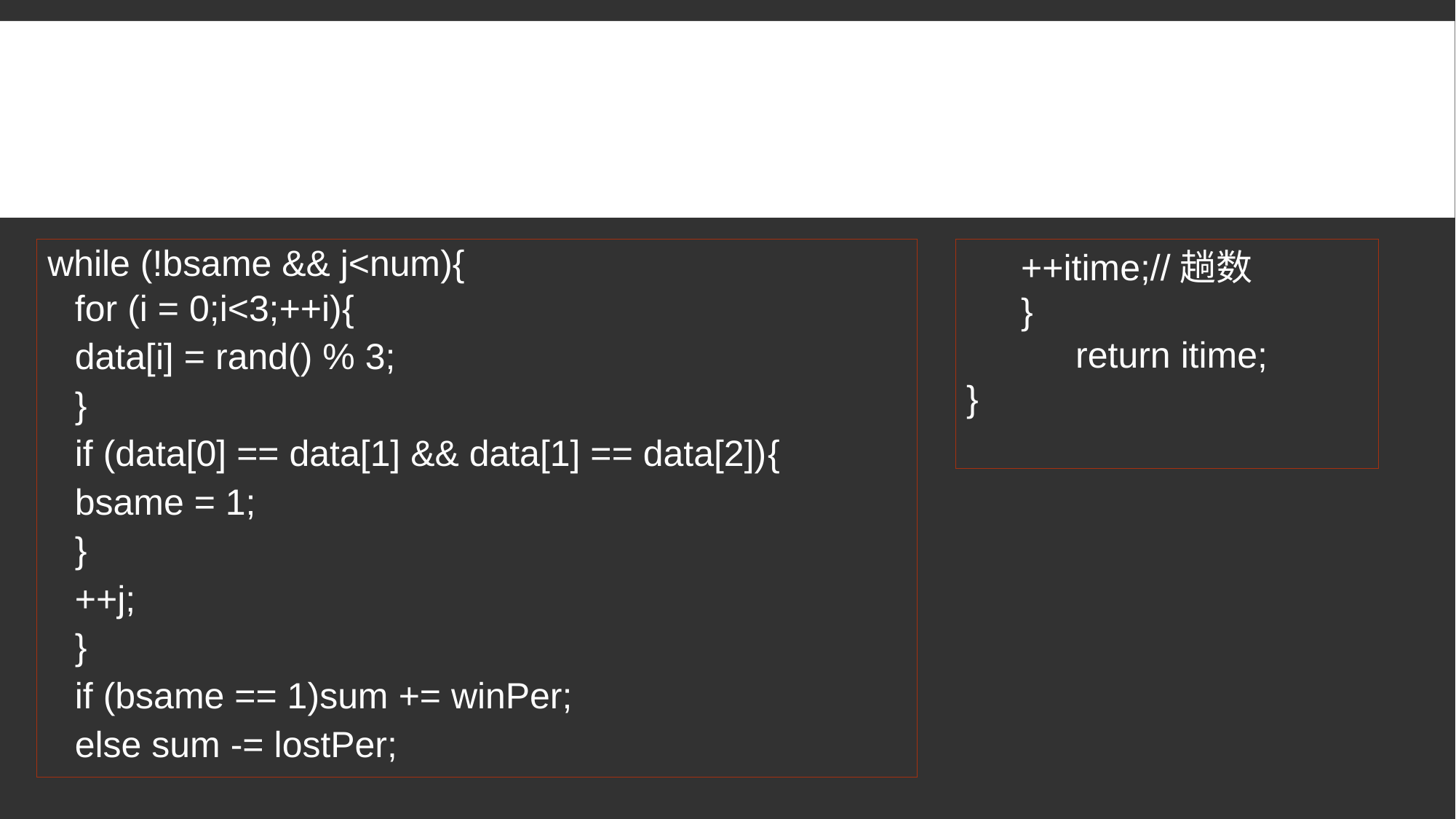

#
while (!bsame && j<num){
for (i = 0;i<3;++i){
data[i] = rand() % 3;
}
if (data[0] == data[1] && data[1] == data[2]){
bsame = 1;
}
++j;
}
if (bsame == 1)sum += winPer;
else sum -= lostPer;

++itime;//趟数
}
	return itime;
}